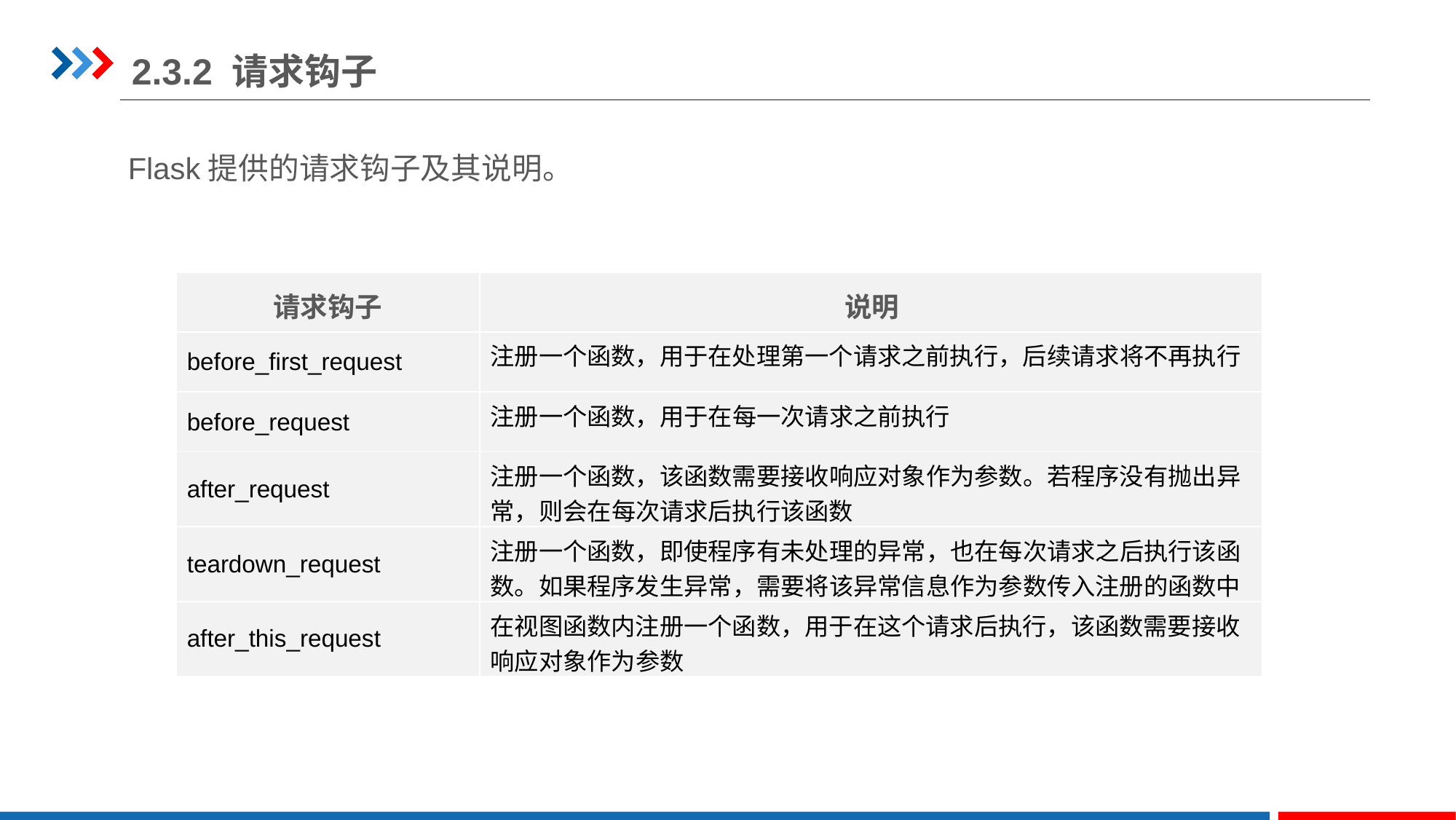

2.3.2 请求钩子
Flask提供的请求钩子及其说明。
| 请求钩子 | 说明 |
| --- | --- |
| before\_first\_request | 注册一个函数，用于在处理第一个请求之前执行，后续请求将不再执行 |
| before\_request | 注册一个函数，用于在每一次请求之前执行 |
| after\_request | 注册一个函数，该函数需要接收响应对象作为参数。若程序没有抛出异常，则会在每次请求后执行该函数 |
| teardown\_request | 注册一个函数，即使程序有未处理的异常，也在每次请求之后执行该函数。如果程序发生异常，需要将该异常信息作为参数传入注册的函数中 |
| after\_this\_request | 在视图函数内注册一个函数，用于在这个请求后执行，该函数需要接收响应对象作为参数 |